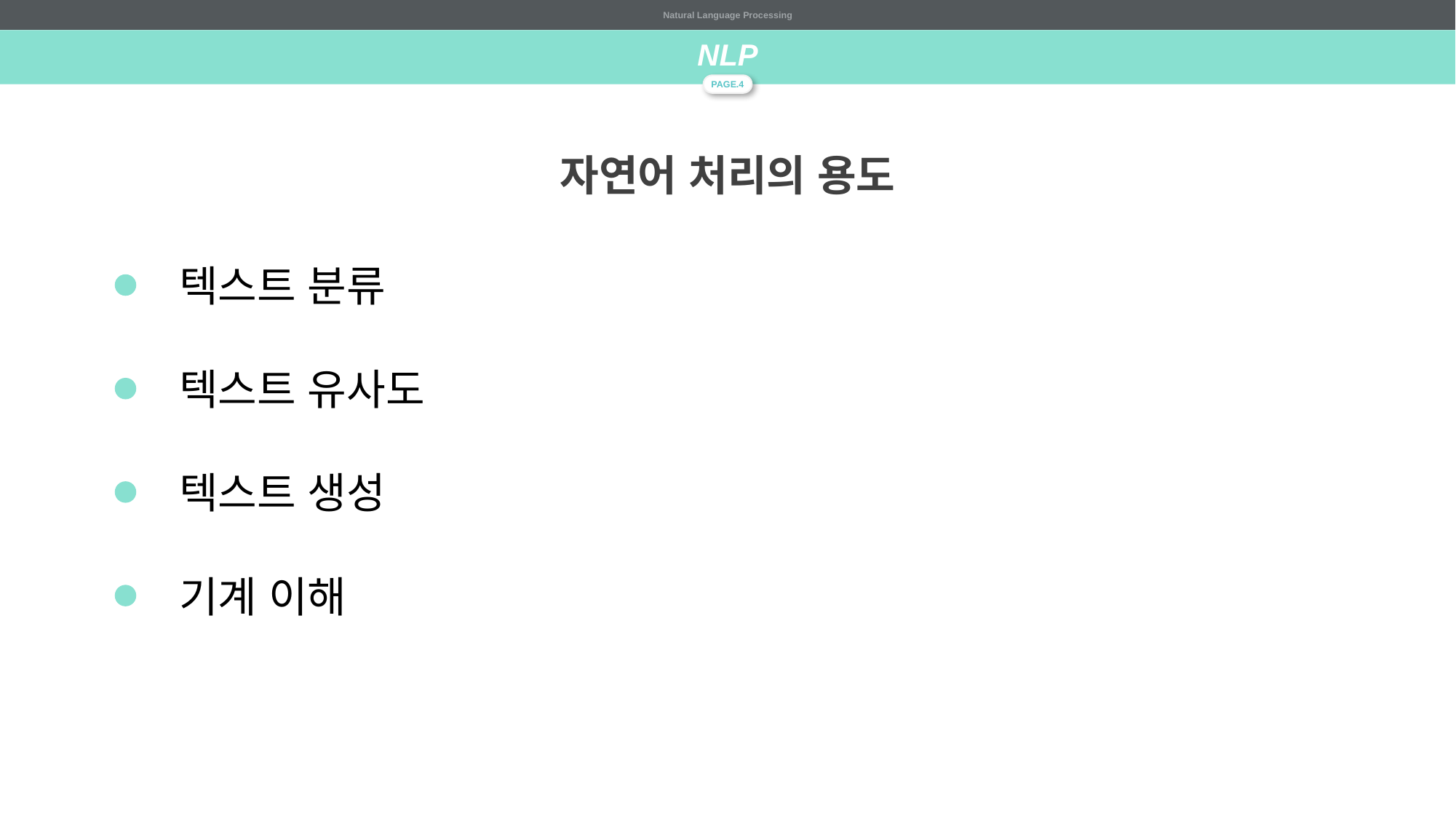

Natural Language Processing
NLP
PAGE.4
자연어 처리의 용도
텍스트 분류

텍스트 유사도

텍스트 생성

기계 이해